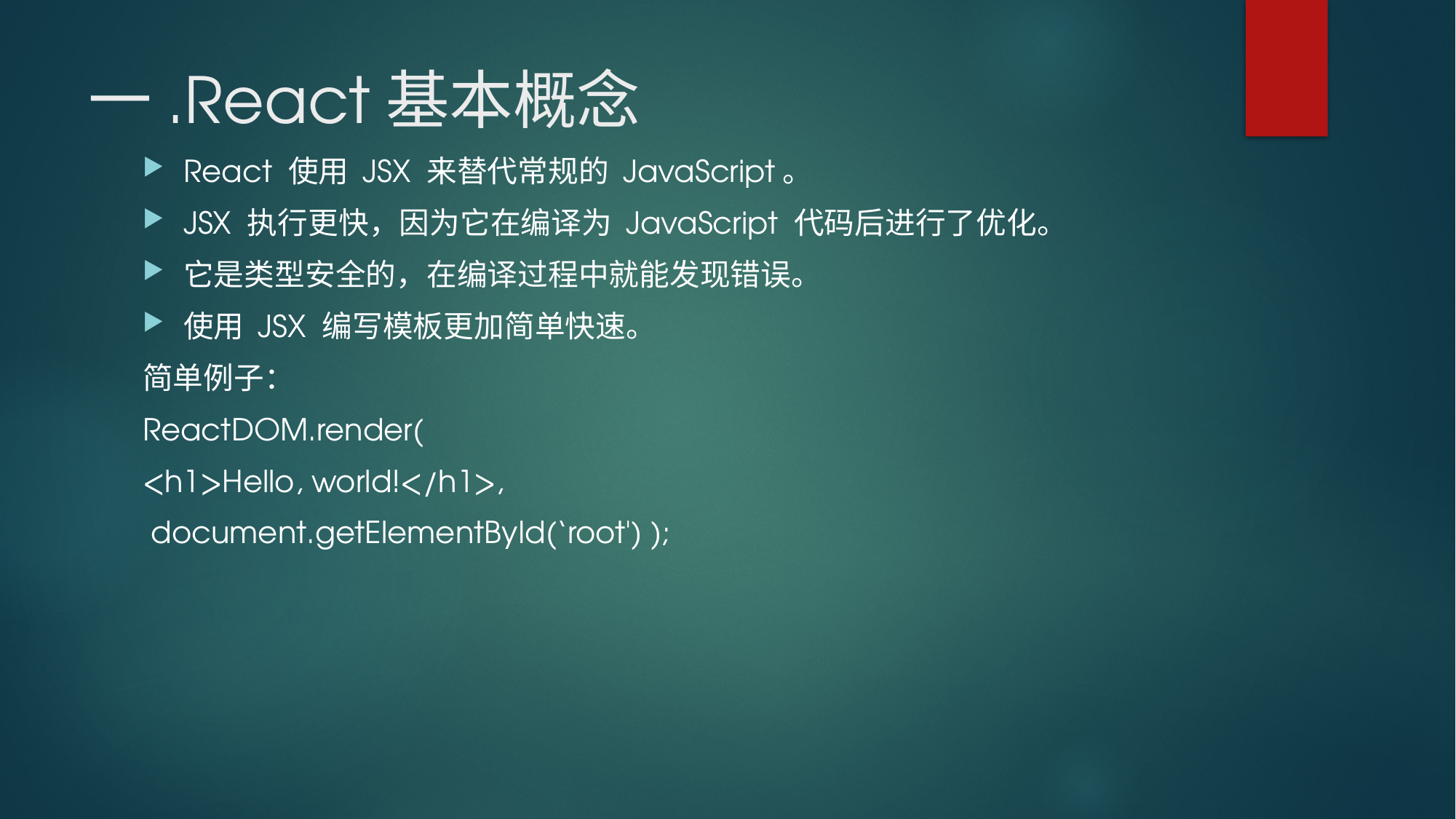

# 一.React基本概念
React 使用 JSX 来替代常规的 JavaScript。
JSX 执行更快，因为它在编译为 JavaScript 代码后进行了优化。
它是类型安全的，在编译过程中就能发现错误。
使用 JSX 编写模板更加简单快速。
简单例子：
ReactDOM.render(
<h1>Hello, world!</h1>,
 document.getElementById(‘root') );